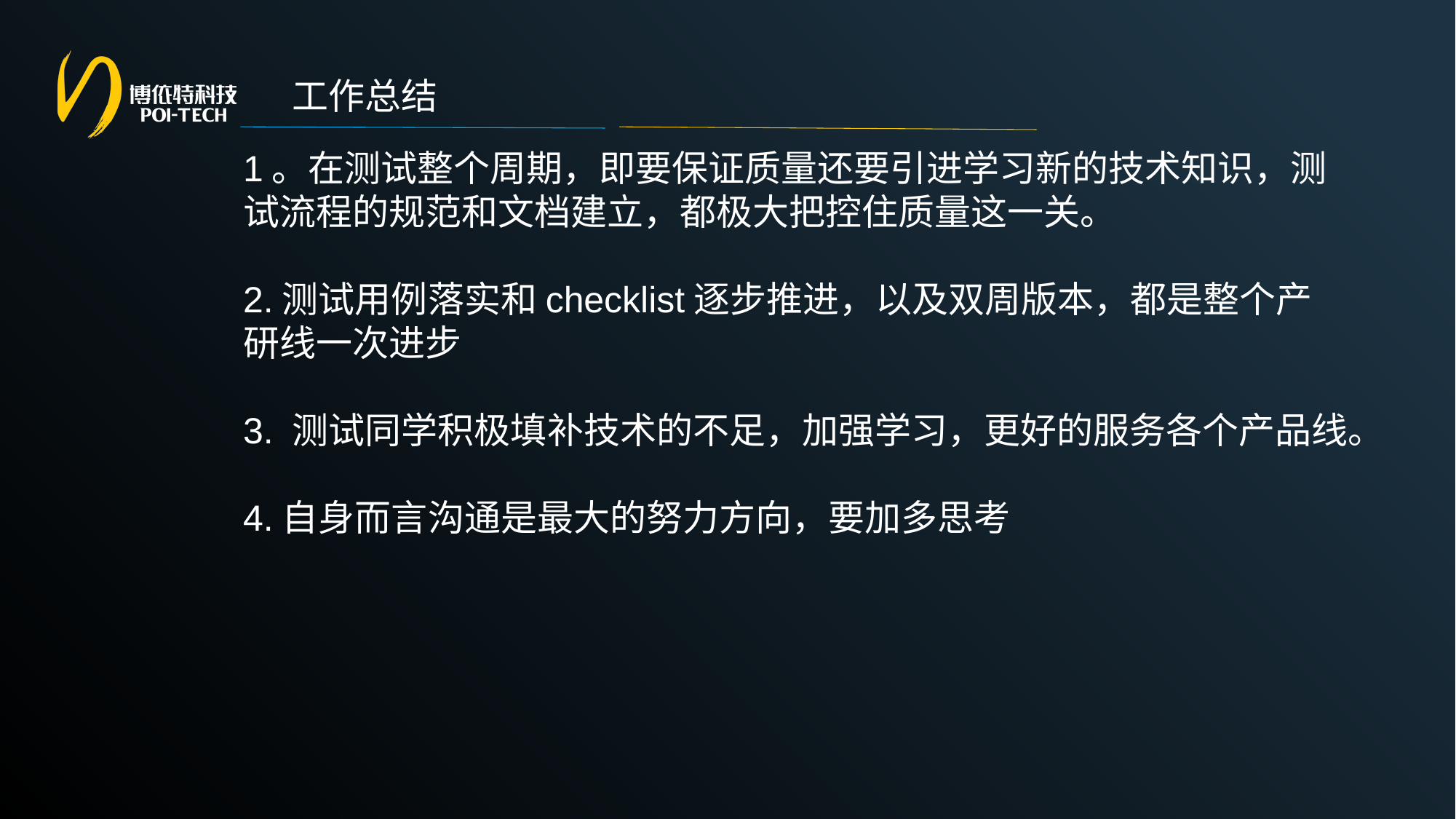

工作总结

1。在测试整个周期，即要保证质量还要引进学习新的技术知识，测试流程的规范和文档建立，都极大把控住质量这一关。

2.测试用例落实和checklist逐步推进，以及双周版本，都是整个产研线一次进步

3. 测试同学积极填补技术的不足，加强学习，更好的服务各个产品线。

4.自身而言沟通是最大的努力方向，要加多思考